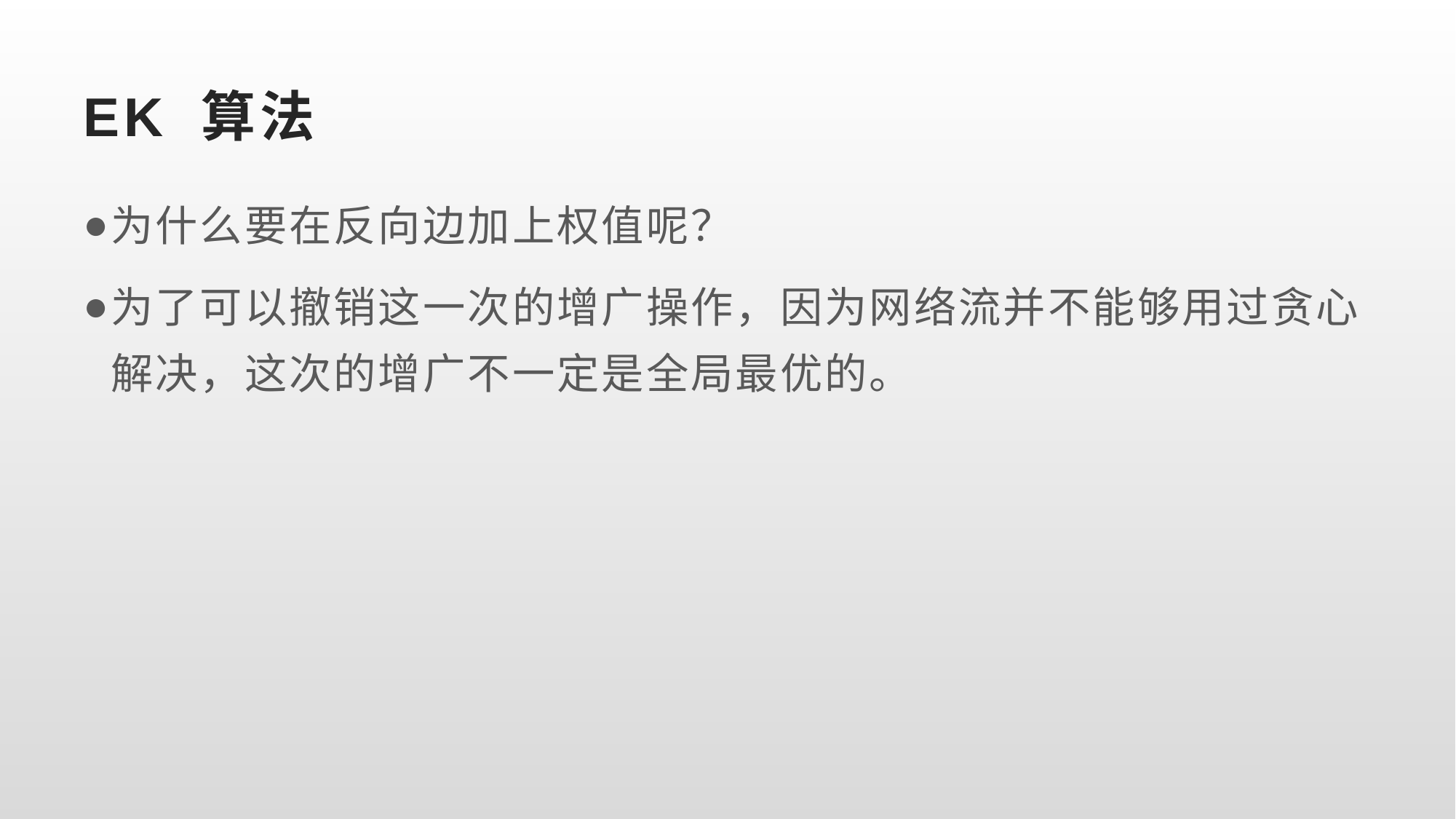

# EK 算法
为什么要在反向边加上权值呢？
为了可以撤销这一次的增广操作，因为网络流并不能够用过贪心解决，这次的增广不一定是全局最优的。